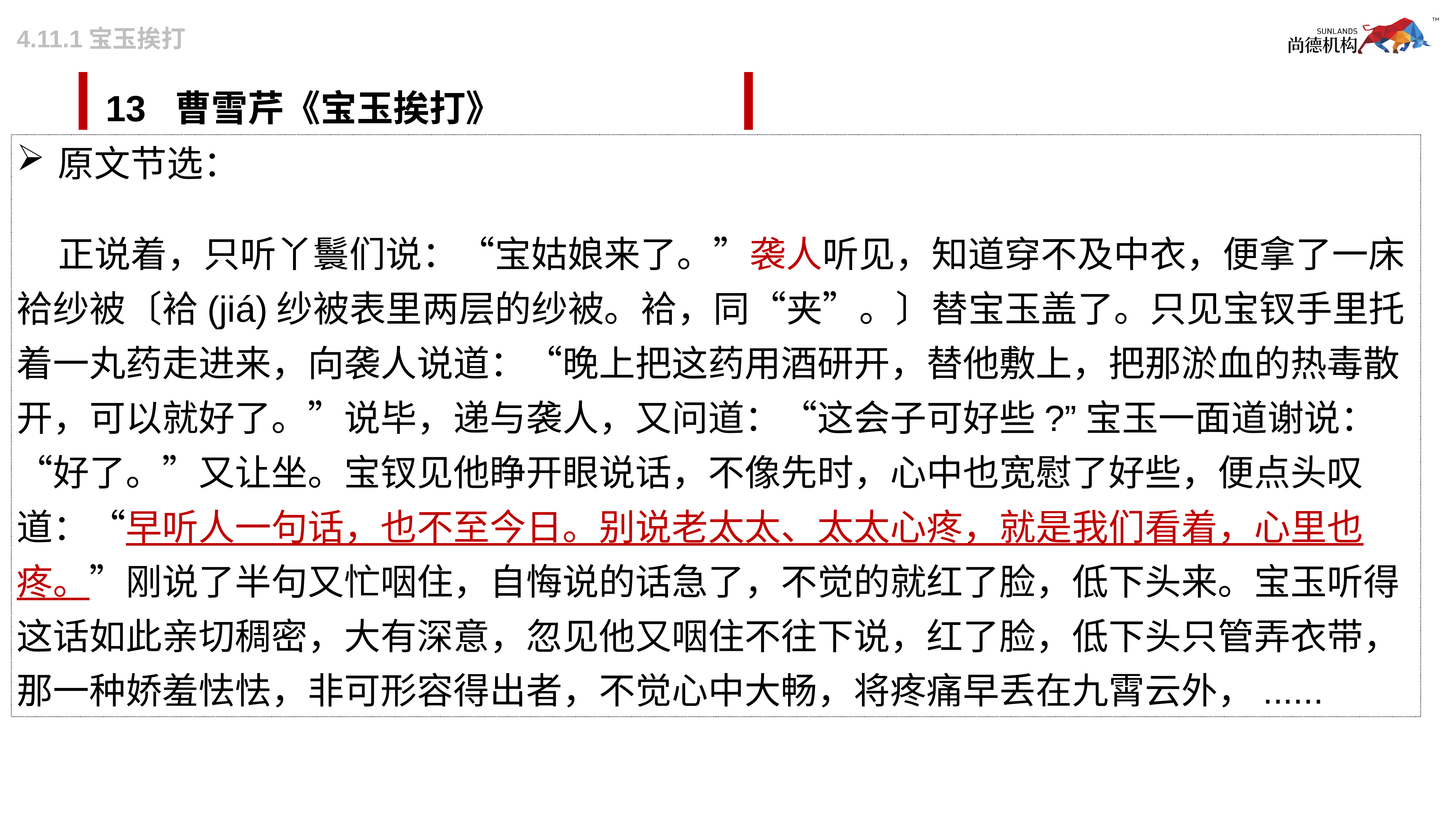

4.11.1宝玉挨打
# 13  曹雪芹《宝玉挨打》
原文节选：

     正说着，只听丫鬟们说：“宝姑娘来了。”袭人听见，知道穿不及中衣，便拿了一床袷纱被〔袷(jiá)纱被表里两层的纱被。袷，同“夹”。〕替宝玉盖了。只见宝钗手里托着一丸药走进来，向袭人说道：“晚上把这药用酒研开，替他敷上，把那淤血的热毒散开，可以就好了。”说毕，递与袭人，又问道：“这会子可好些?”宝玉一面道谢说：“好了。”又让坐。宝钗见他睁开眼说话，不像先时，心中也宽慰了好些，便点头叹道：“早听人一句话，也不至今日。别说老太太、太太心疼，就是我们看着，心里也疼。”刚说了半句又忙咽住，自悔说的话急了，不觉的就红了脸，低下头来。宝玉听得这话如此亲切稠密，大有深意，忽见他又咽住不往下说，红了脸，低下头只管弄衣带，那一种娇羞怯怯，非可形容得出者，不觉心中大畅，将疼痛早丢在九霄云外，......